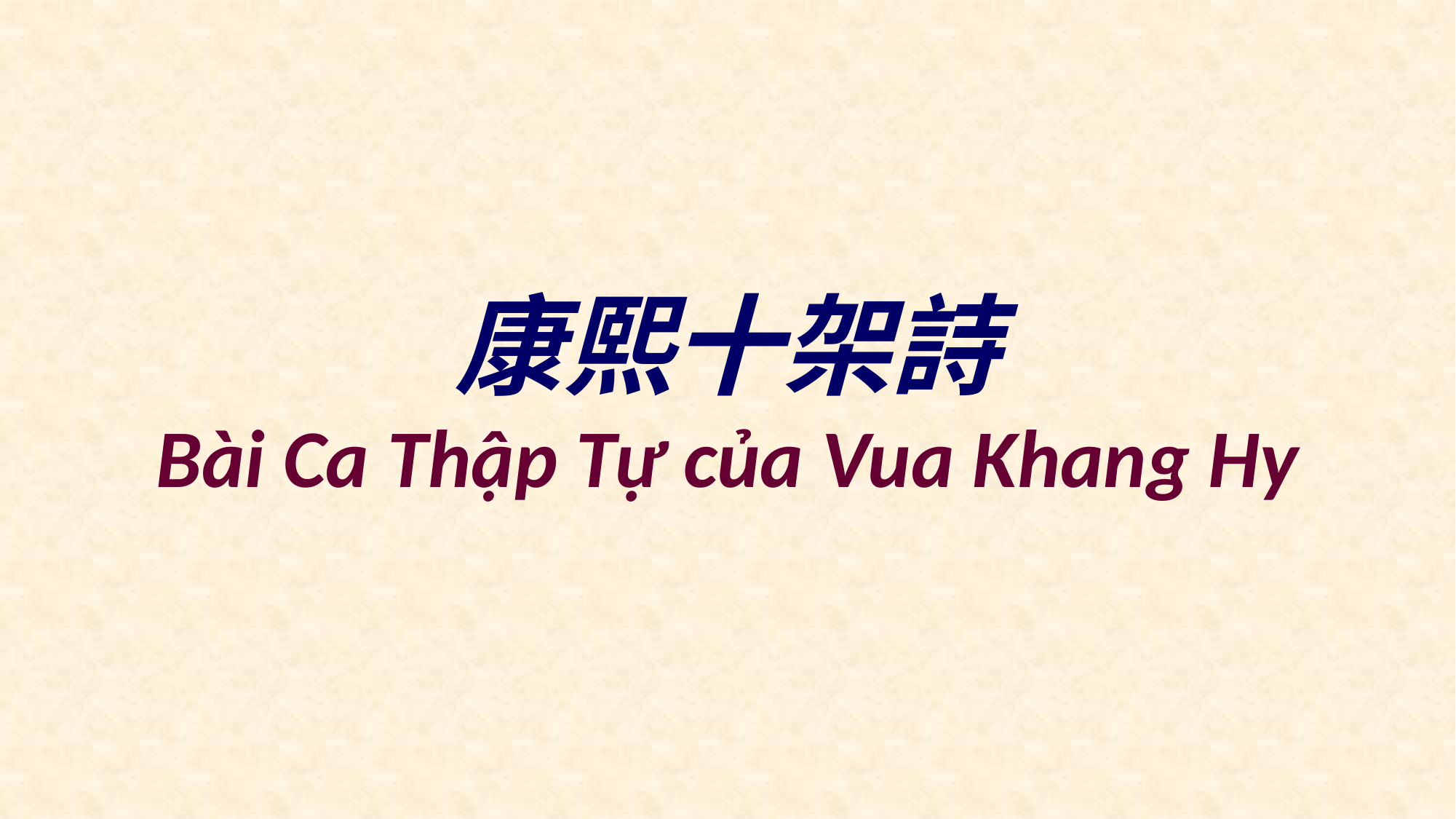

# 康熙十架詩
Bài Ca Thập Tự của Vua Khang Hy